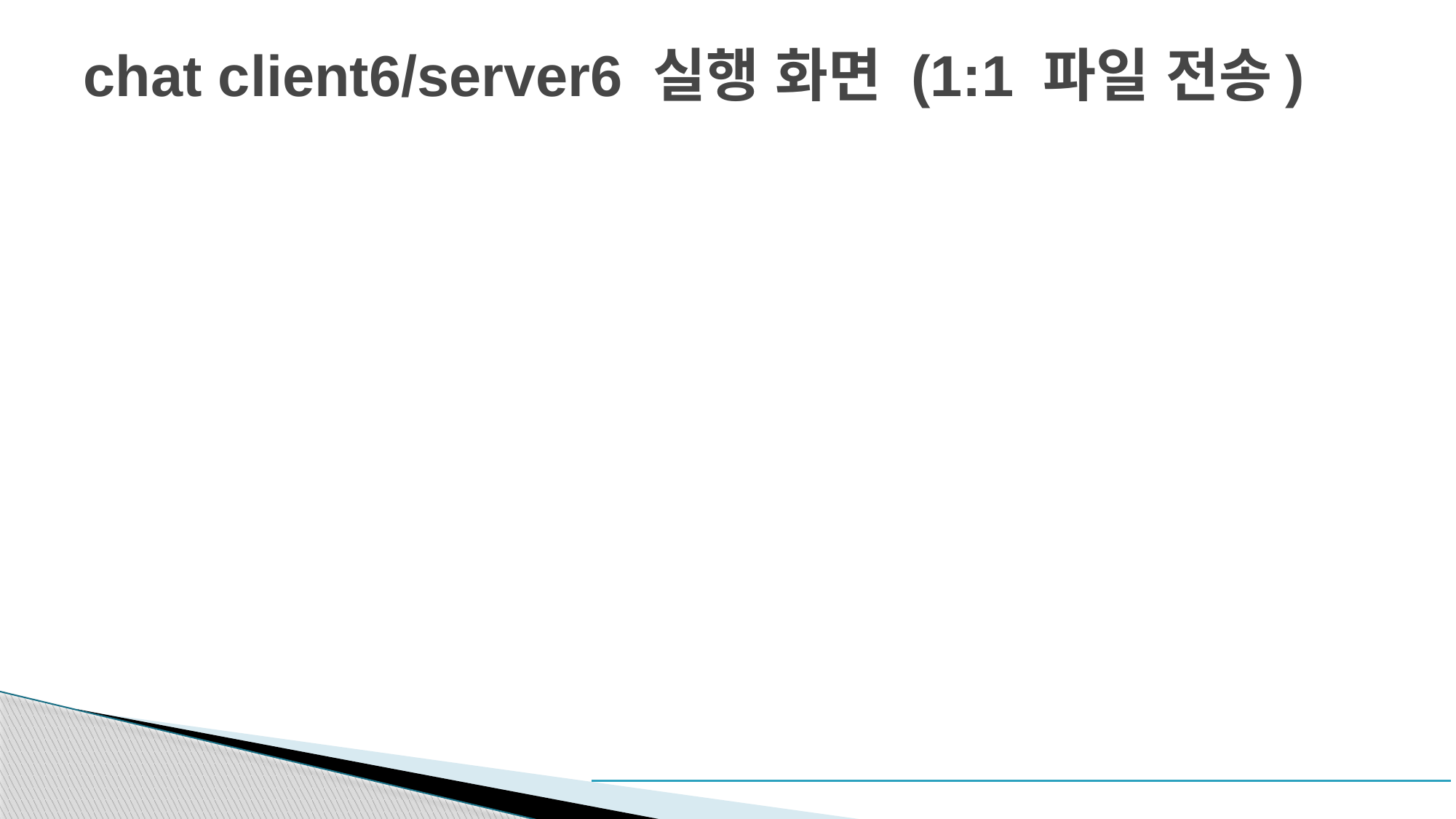

# chat client6/server6 실행 화면 (1:1 파일 전송)